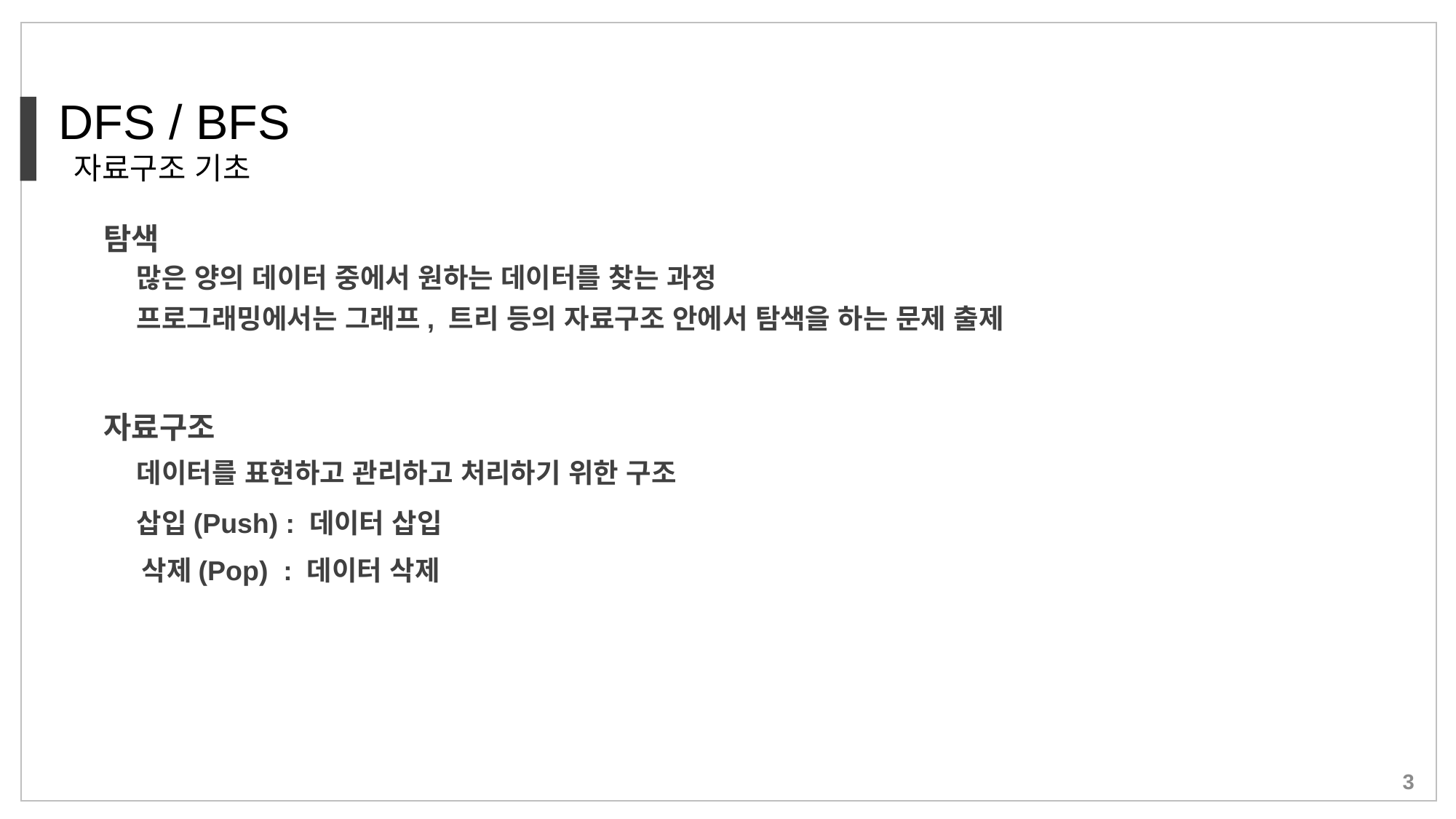

DFS / BFS
 자료구조 기초

탐색
많은 양의 데이터 중에서 원하는 데이터를 찾는 과정
프로그래밍에서는 그래프, 트리 등의 자료구조 안에서 탐색을 하는 문제 출제
자료구조
데이터를 표현하고 관리하고 처리하기 위한 구조
삽입(Push) : 데이터 삽입
삭제(Pop)  : 데이터 삭제
3